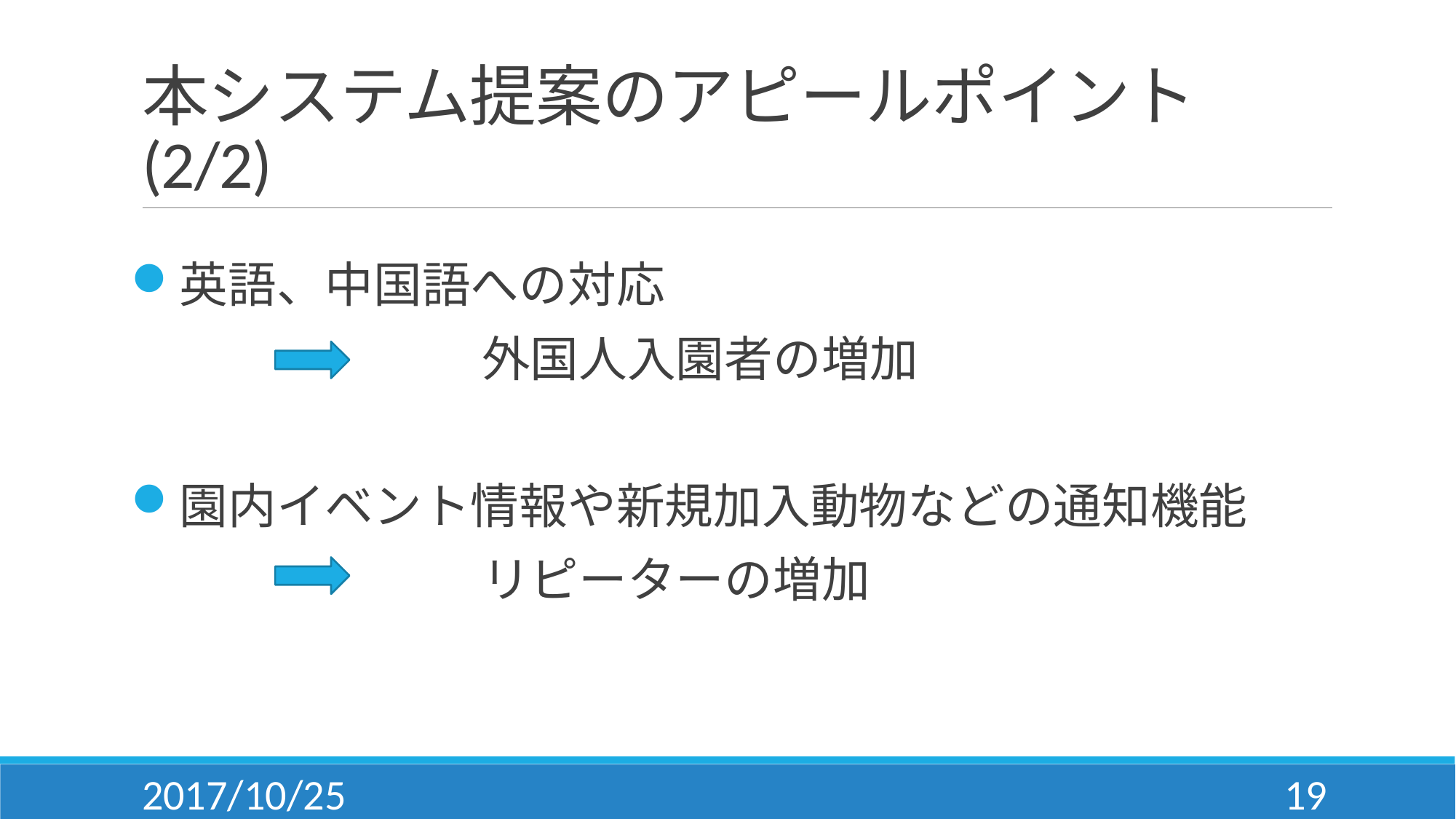

# 本システム提案のアピールポイント(2/2)
英語、中国語への対応
　　　　　　　外国人入園者の増加

園内イベント情報や新規加入動物などの通知機能
　　　　　　　リピーターの増加

2017/10/25
19